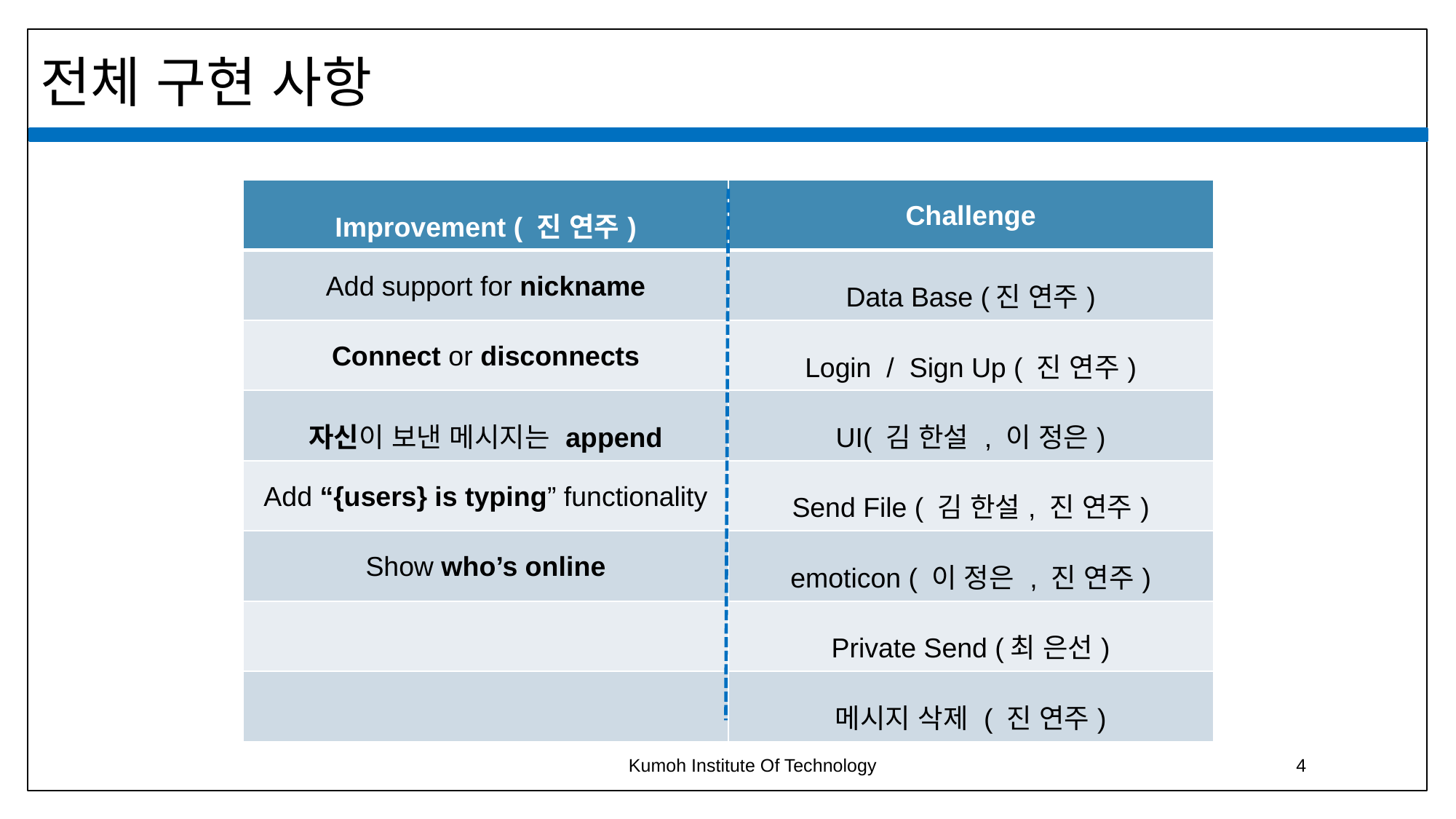

전체 구현 사항

| Improvement ( 진 연주) | Challenge |
| --- | --- |
| Add support for nickname | Data Base (진 연주) |
| Connect or disconnects | Login / Sign Up ( 진 연주) |
| 자신이 보낸 메시지는 append | UI( 김 한설 , 이 정은) |
| Add “{users} is typing” functionality | Send File ( 김 한설, 진 연주) |
| Show who’s online | emoticon ( 이 정은 , 진 연주) |
|  | Private Send (최 은선) |
|  | 메시지 삭제 ( 진 연주) |
Kumoh Institute Of Technology
4